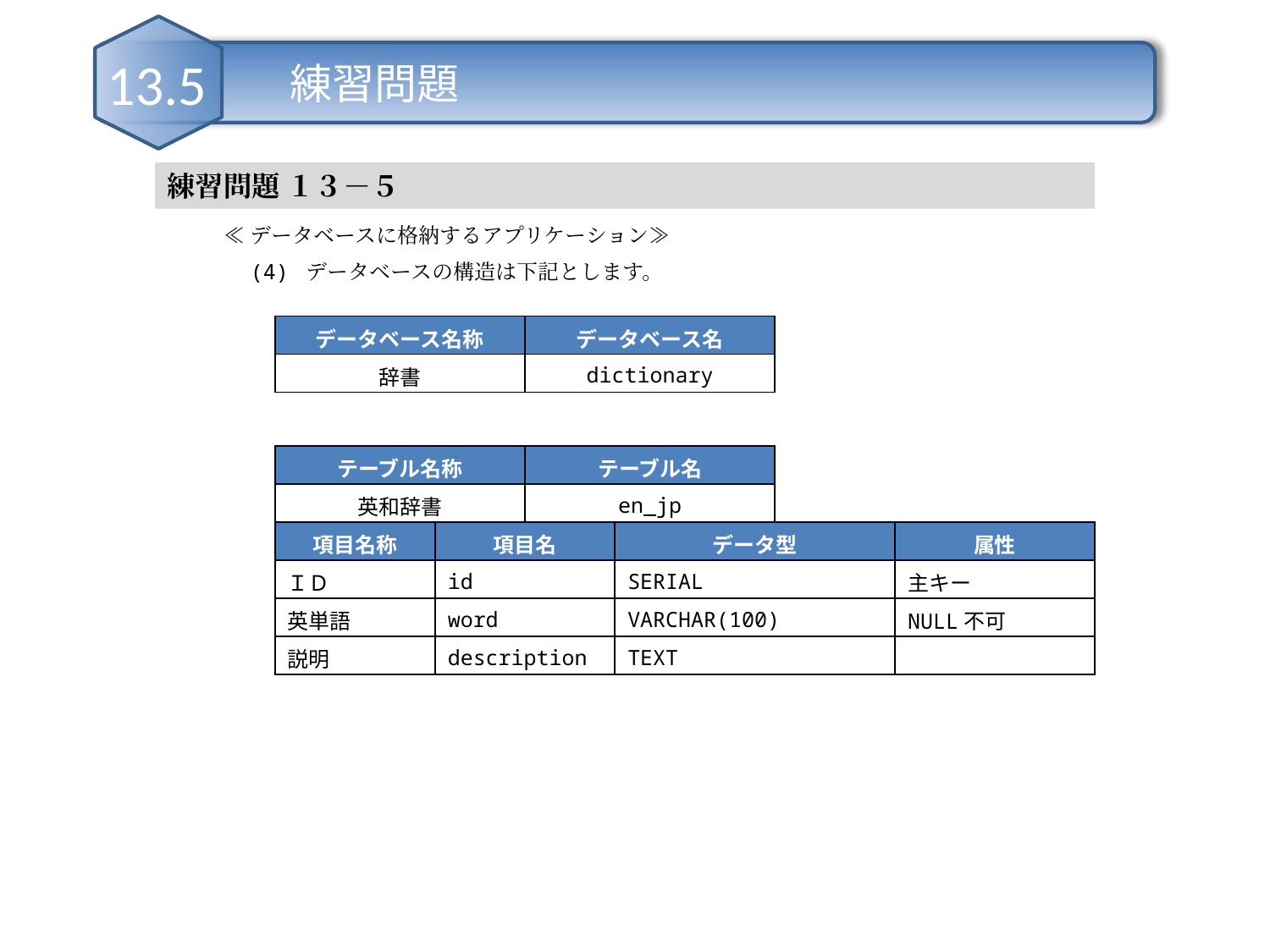

練習問題
13.5
練習問題 １３－５
≪データベースに格納するアプリケーション≫
　(4) データベースの構造は下記とします。
| データベース名称 | データベース名 |
| --- | --- |
| 辞書 | dictionary |
| テーブル名称 | テーブル名 |
| --- | --- |
| 英和辞書 | en\_jp |
| 項目名称 | 項目名 | データ型 | 属性 |
| --- | --- | --- | --- |
| ＩＤ | id | SERIAL | 主キー |
| 英単語 | word | VARCHAR(100) | NULL不可 |
| 説明 | description | TEXT |  |